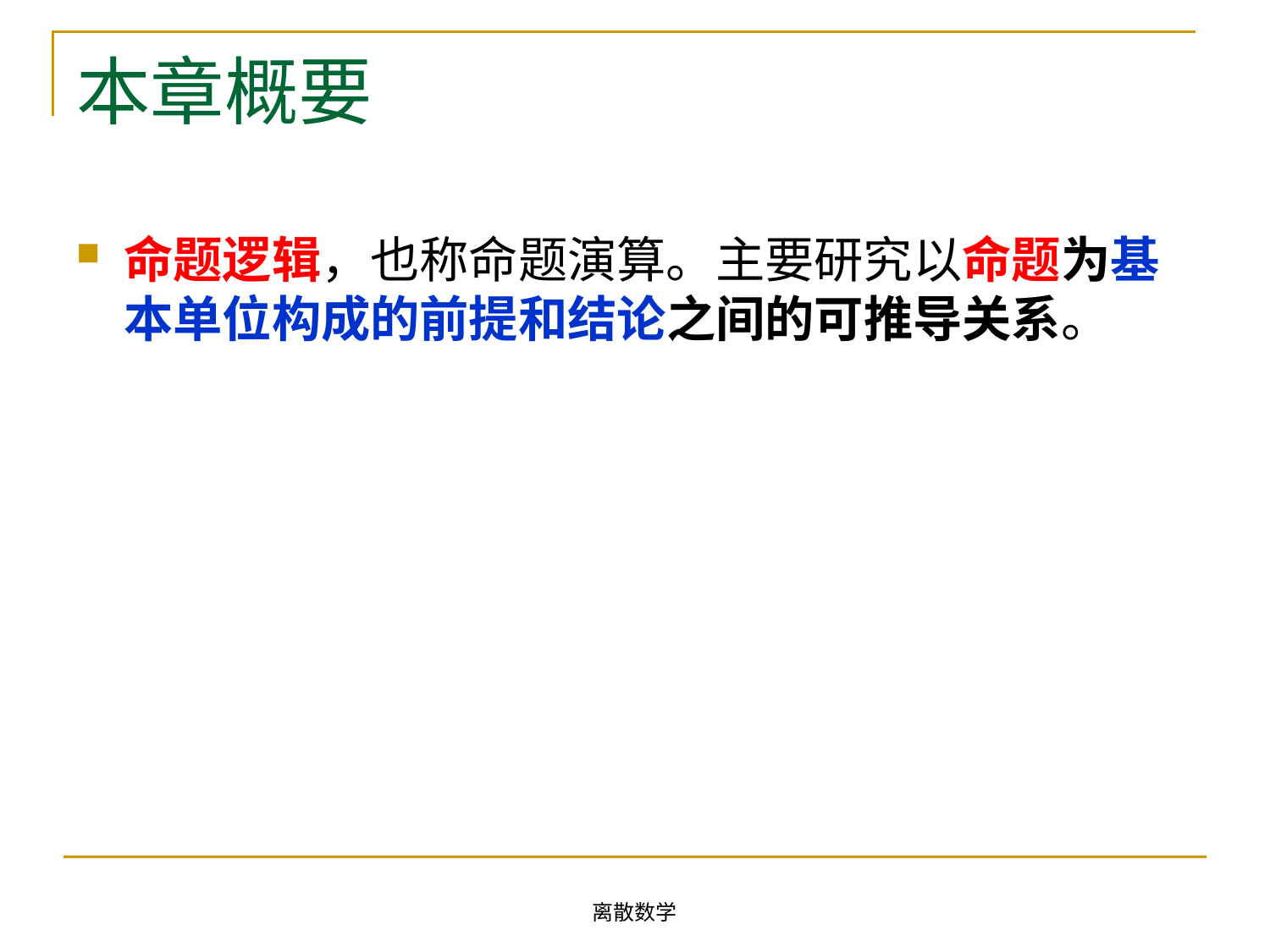

# 本章概要
命题逻辑，也称命题演算。主要研究以命题为基本单位构成的前提和结论之间的可推导关系。

6
离散数学